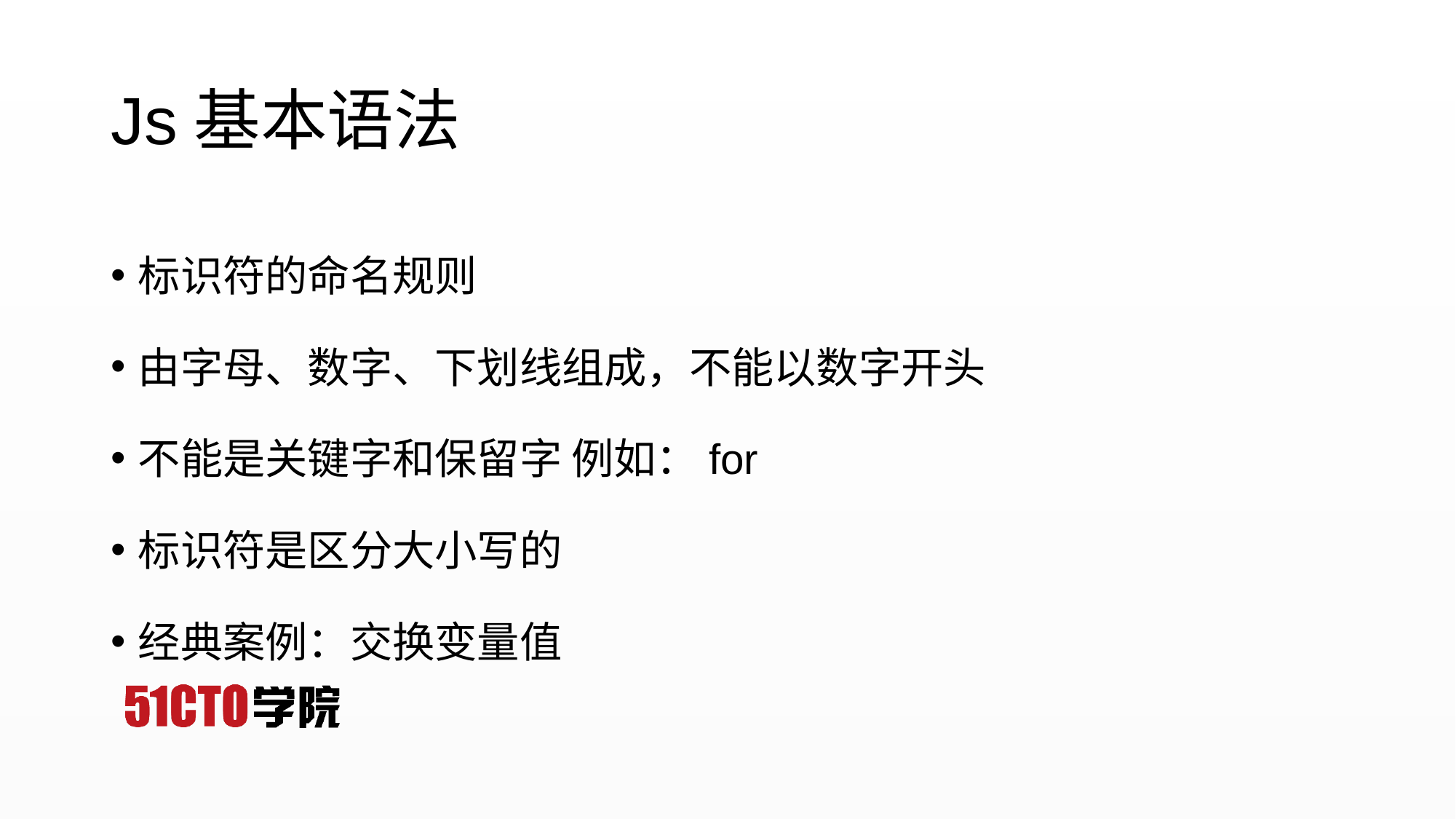

# Js基本语法
标识符的命名规则
由字母、数字、下划线组成，不能以数字开头
不能是关键字和保留字 例如：for
标识符是区分大小写的
经典案例：交换变量值